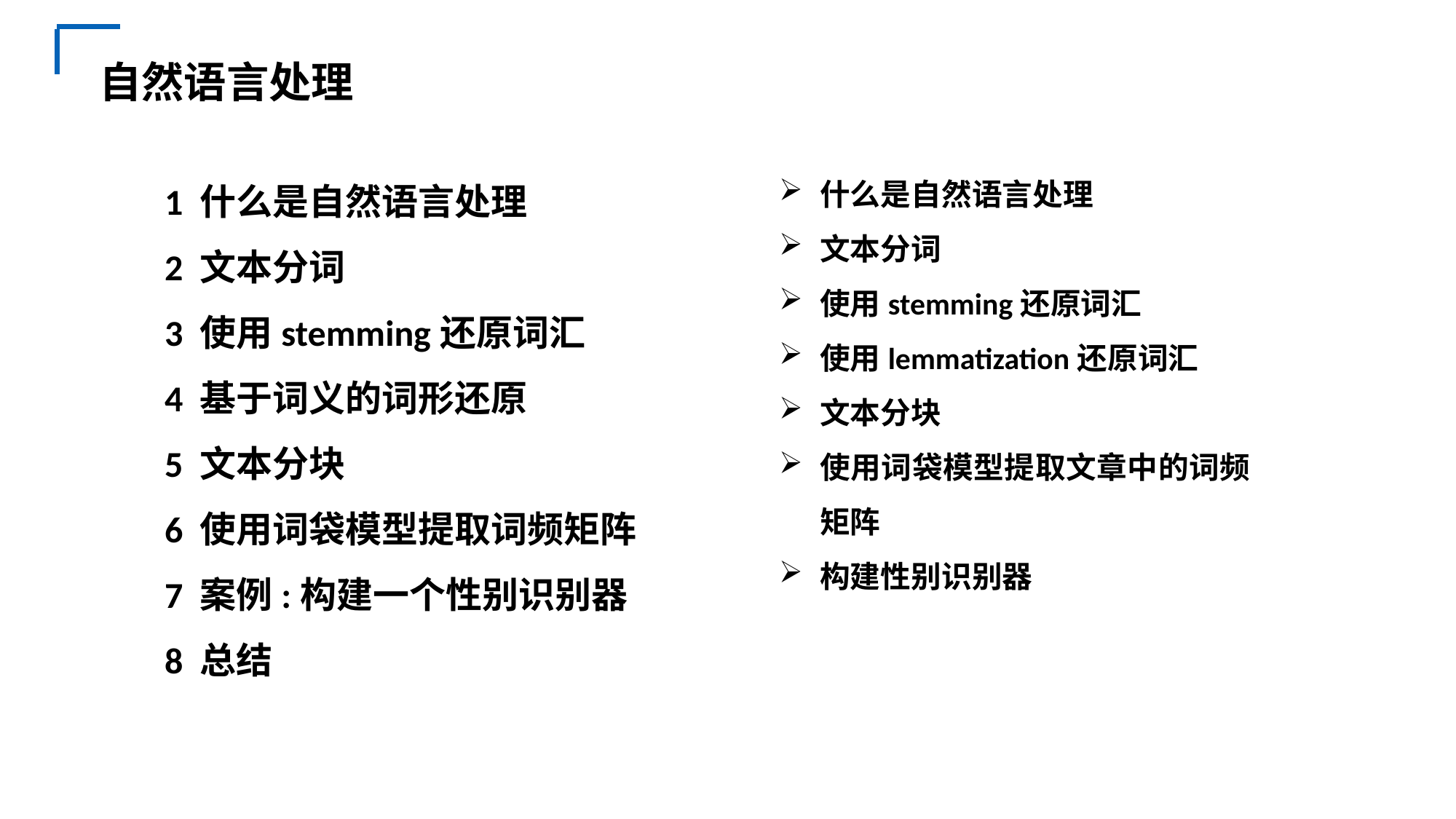

自然语言处理
1 什么是自然语言处理
2 文本分词
3 使用stemming还原词汇
4 基于词义的词形还原
5 文本分块
6 使用词袋模型提取词频矩阵
7 案例:构建一个性别识别器
8 总结
什么是自然语言处理
文本分词
使用stemming还原词汇
使用lemmatization还原词汇
文本分块
使用词袋模型提取文章中的词频矩阵
构建性别识别器